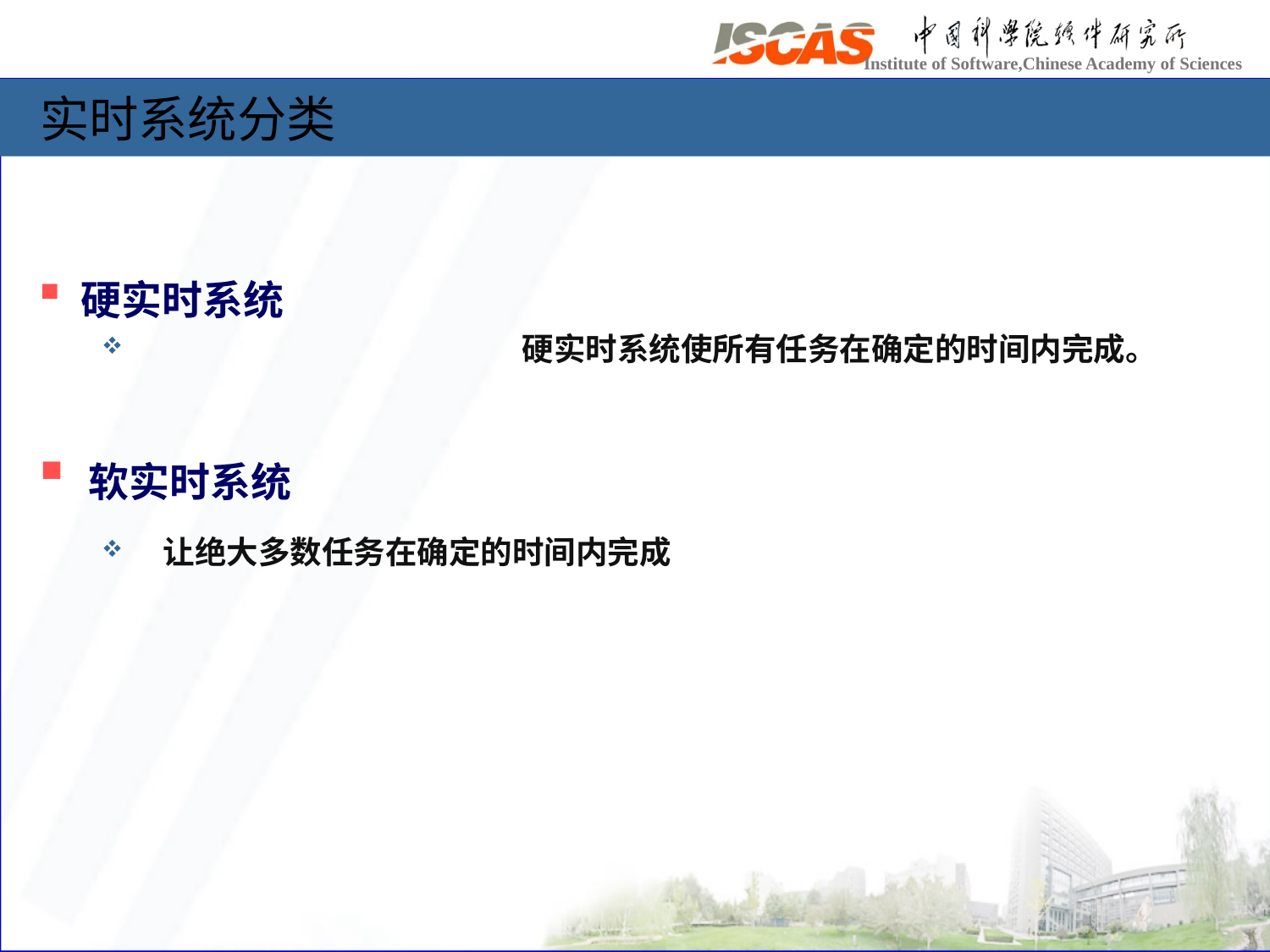

实时系统分类
 硬实时系统
  			硬实时系统使所有任务在确定的时间内完成。

 软实时系统
  让绝大多数任务在确定的时间内完成